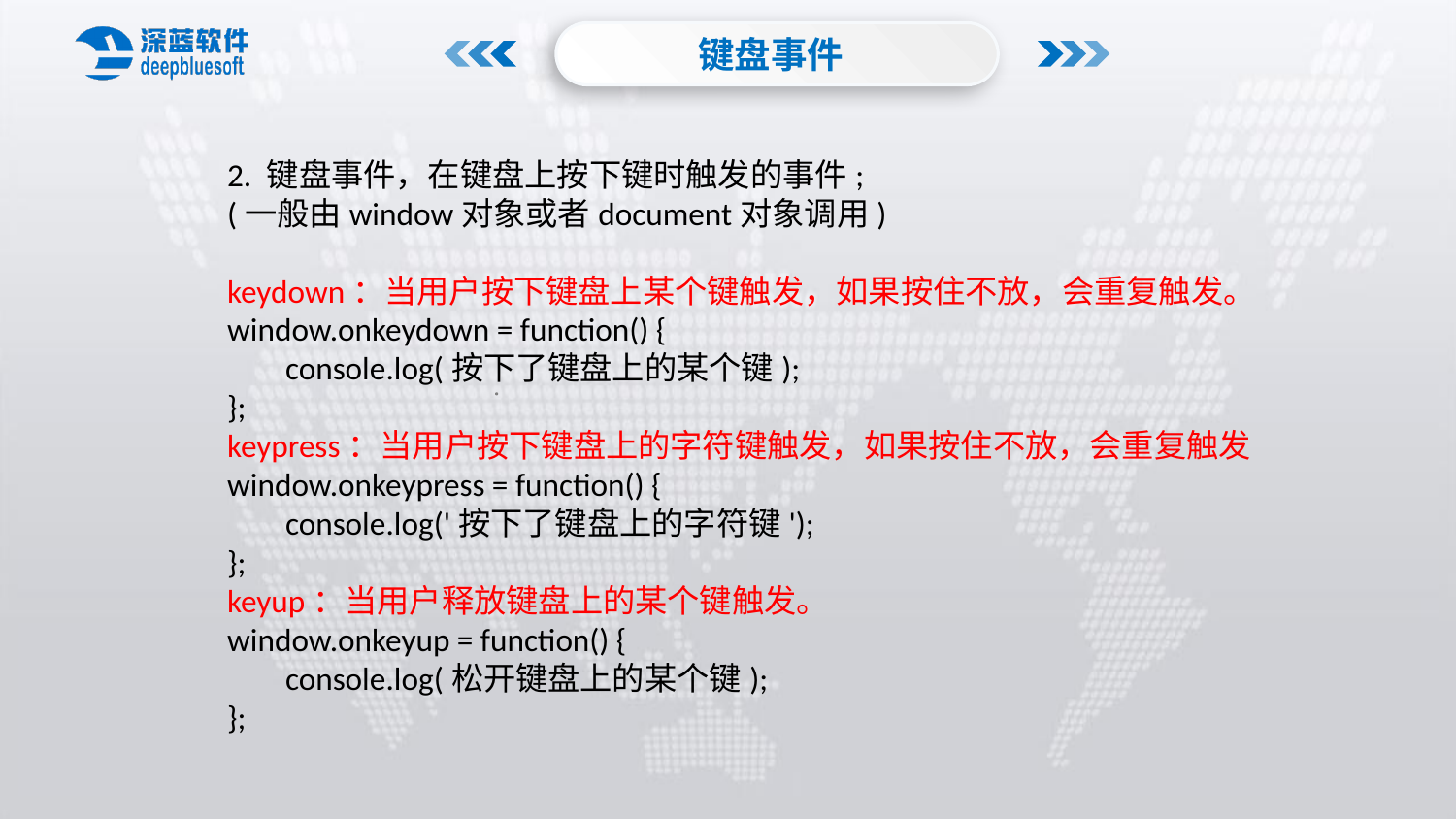

键盘事件

2. 键盘事件，在键盘上按下键时触发的事件;
(一般由window对象或者document对象调用)

keydown：当用户按下键盘上某个键触发，如果按住不放，会重复触发。
window.onkeydown = function() {
        console.log(按下了键盘上的某个键);
};
keypress：当用户按下键盘上的字符键触发，如果按住不放，会重复触发
window.onkeypress = function() {
        console.log('按下了键盘上的字符键');
};
keyup：当用户释放键盘上的某个键触发。
window.onkeyup = function() {
        console.log(松开键盘上的某个键);
};